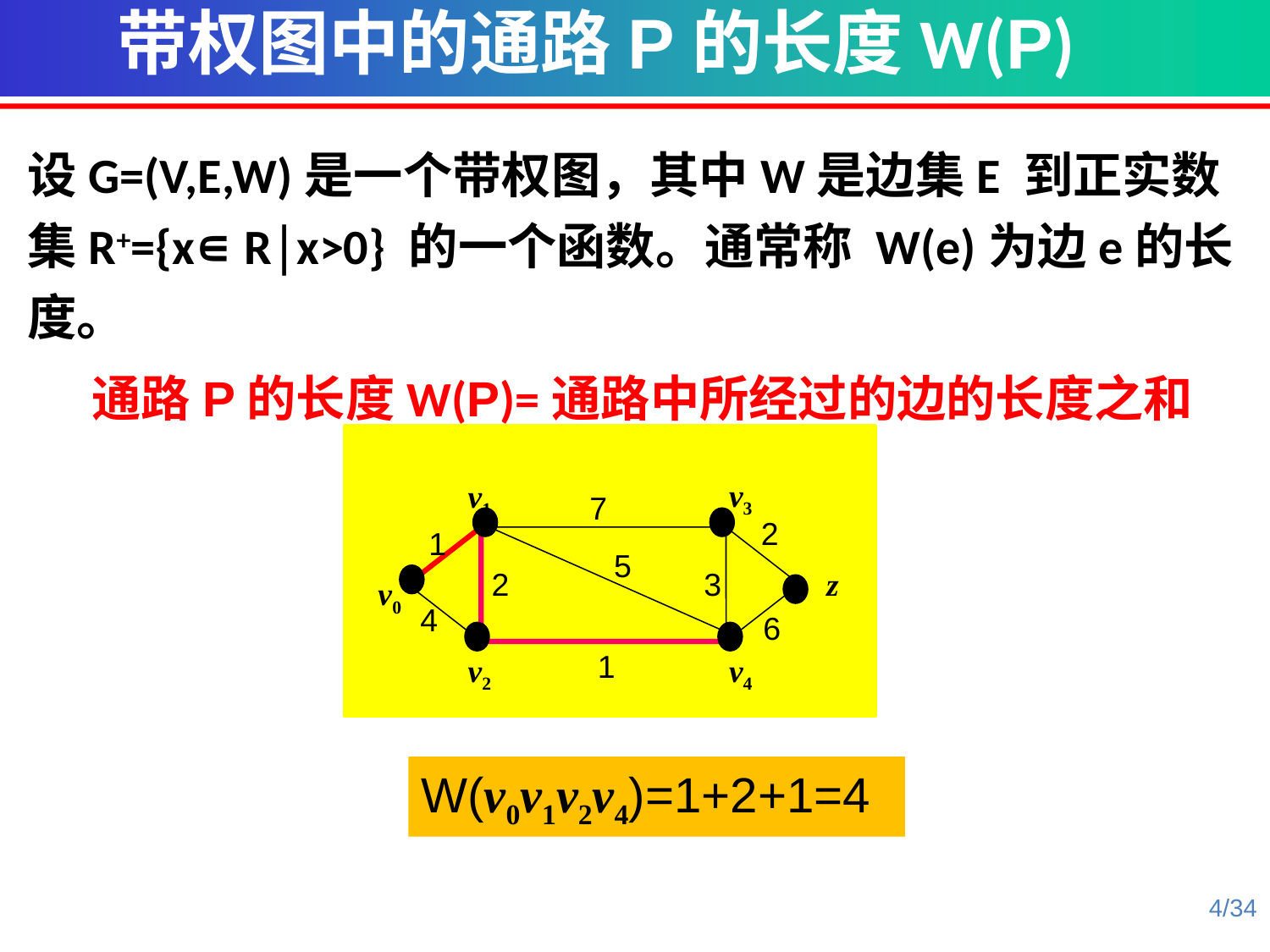

带权图中的通路P的长度W(P)
设G=(V,E,W)是一个带权图，其中W是边集E 到正实数集R+={x∊R│x>0} 的一个函数。通常称 W(e)为边e的长度。
通路P的长度W(P)=通路中所经过的边的长度之和

v3
v1
7
2

1

5
2
3
z

v0

4
6

1

v2
v4
W(v0v1v2v4)=1+2+1=4
4/34